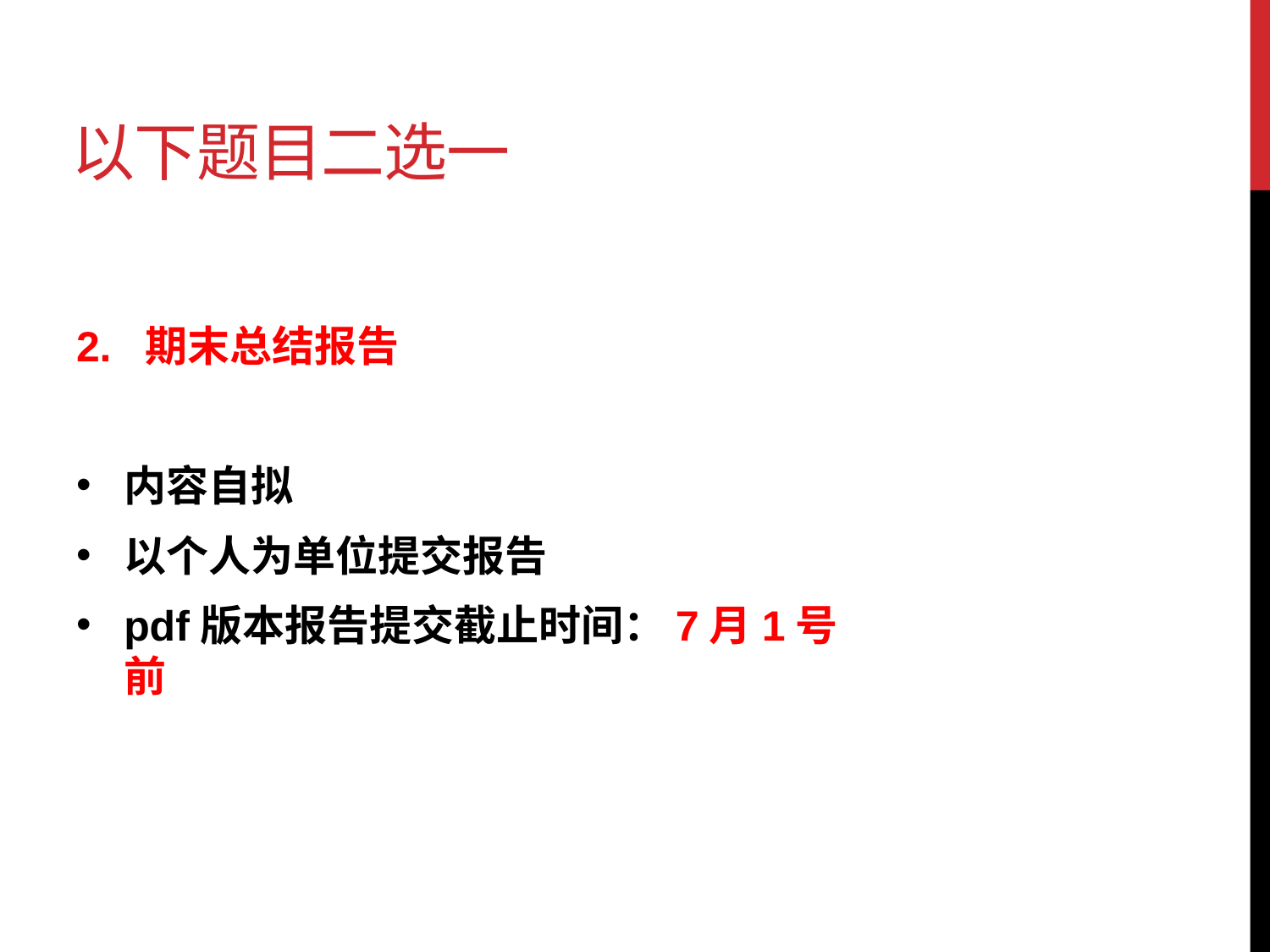

以下题目二选一

2.  期末总结报告

内容自拟
以个人为单位提交报告
pdf版本报告提交截止时间：7月1号前